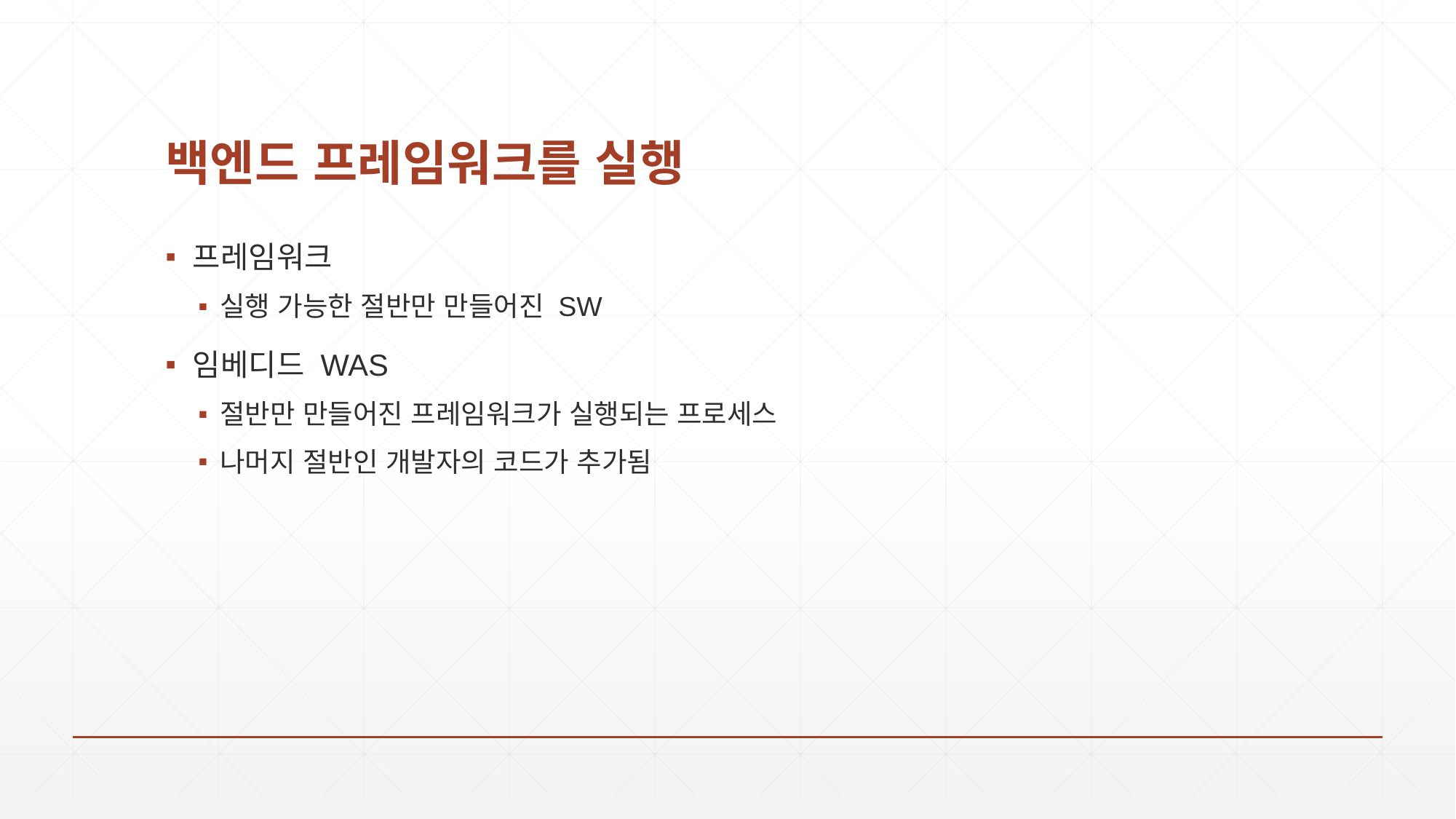

# 백엔드 프레임워크를 실행
프레임워크
실행 가능한 절반만 만들어진 SW
임베디드 WAS
절반만 만들어진 프레임워크가 실행되는 프로세스
나머지 절반인 개발자의 코드가 추가됨